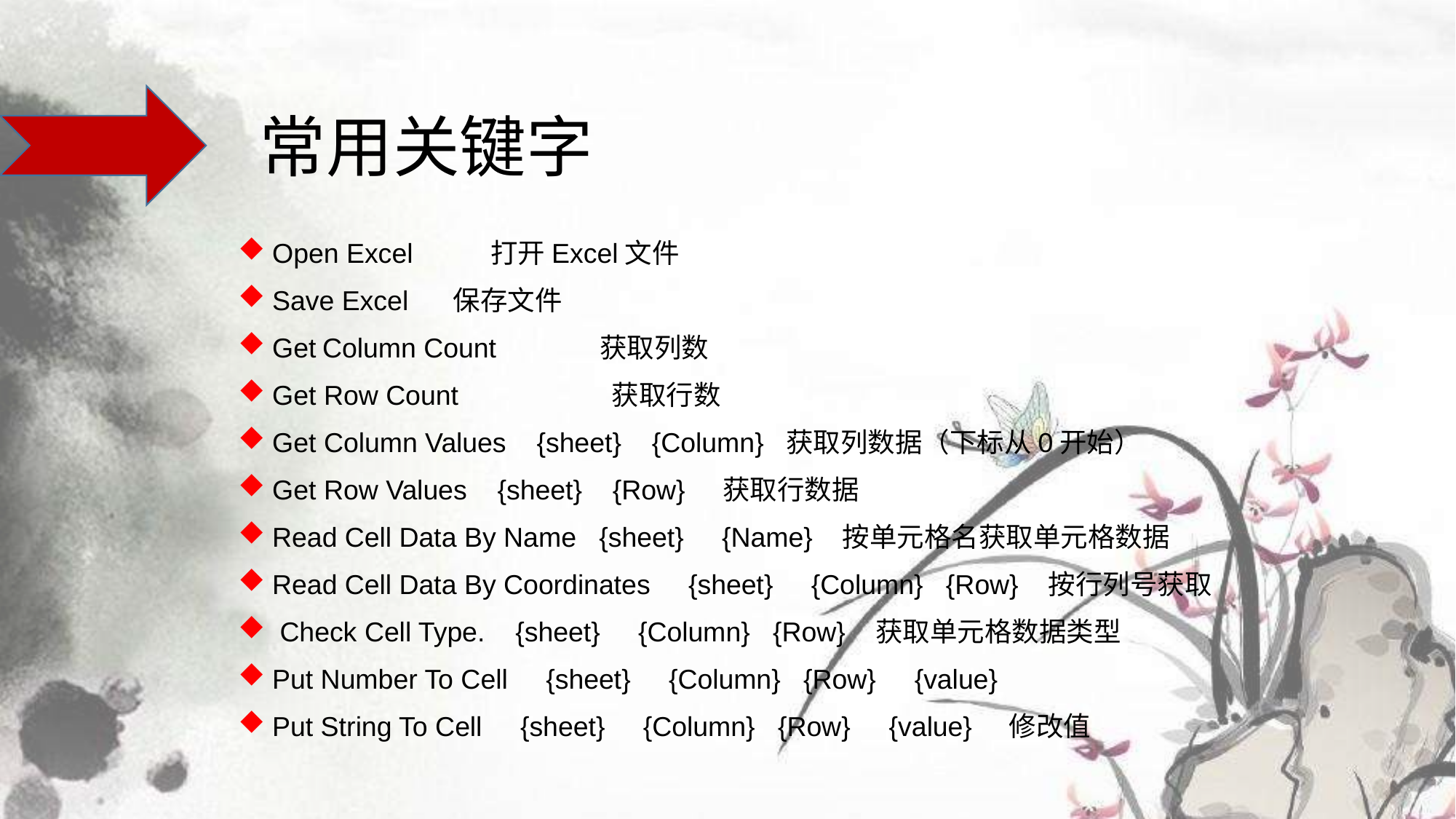

常用关键字
Open Excel	打开Excel文件
Save Excel     保存文件
Get Column Count	获取列数
Get Row Count	               获取行数
Get Column Values    {sheet}    {Column}  获取列数据（下标从0开始）
Get Row Values    {sheet}    {Row}    获取行数据
Read Cell Data By Name   {sheet}     {Name}   按单元格名获取单元格数据
Read Cell Data By Coordinates     {sheet}     {Column}   {Row}   按行列号获取
 Check Cell Type.    {sheet}     {Column}   {Row}   获取单元格数据类型
Put Number To Cell     {sheet}     {Column}   {Row}     {value}
Put String To Cell     {sheet}     {Column}   {Row}     {value}    修改值